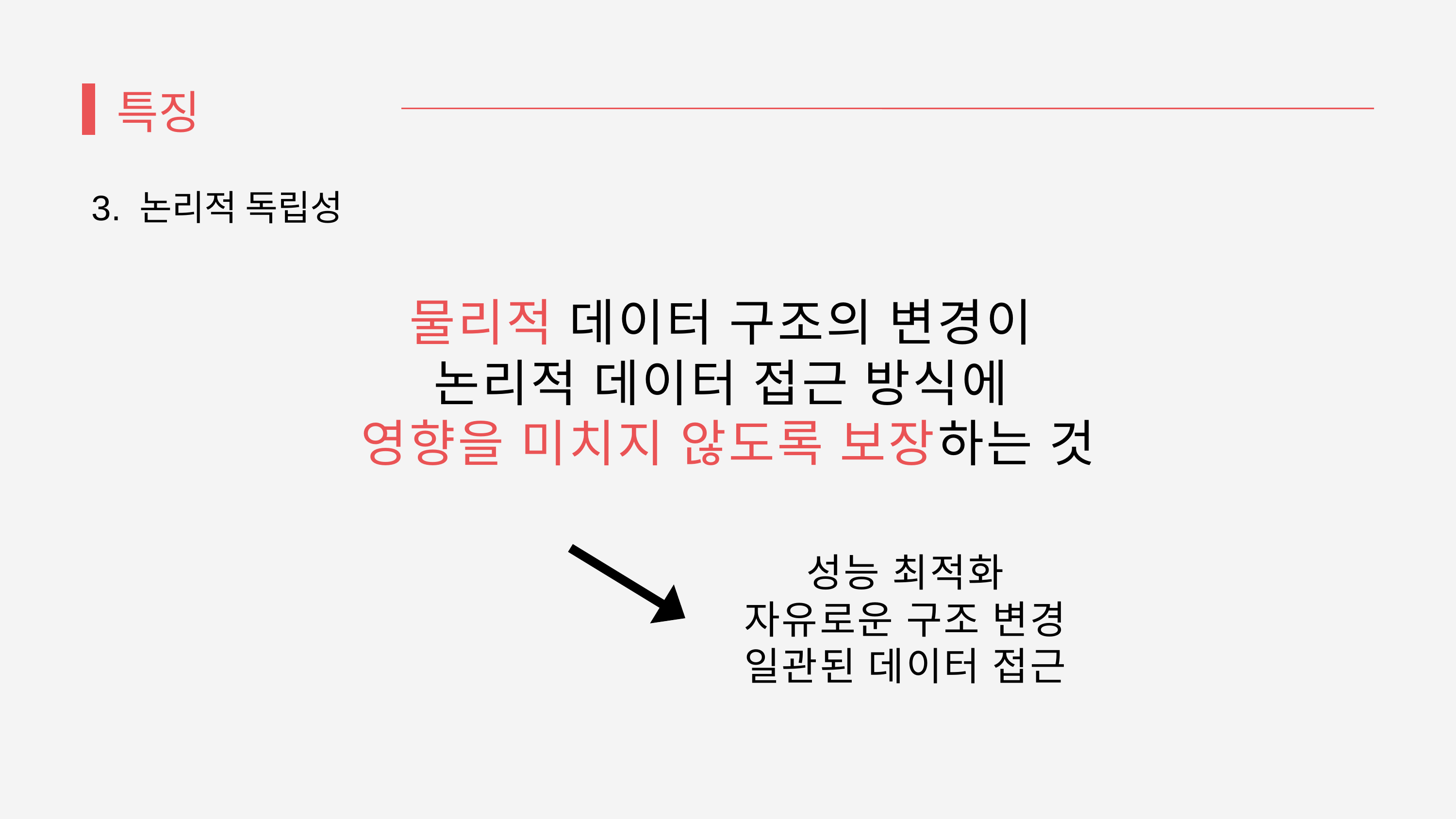

특징

 3. 논리적 독립성
물리적 데이터 구조의 변경이
논리적 데이터 접근 방식에
영향을 미치지 않도록 보장하는 것

성능 최적화
자유로운 구조 변경
일관된 데이터 접근